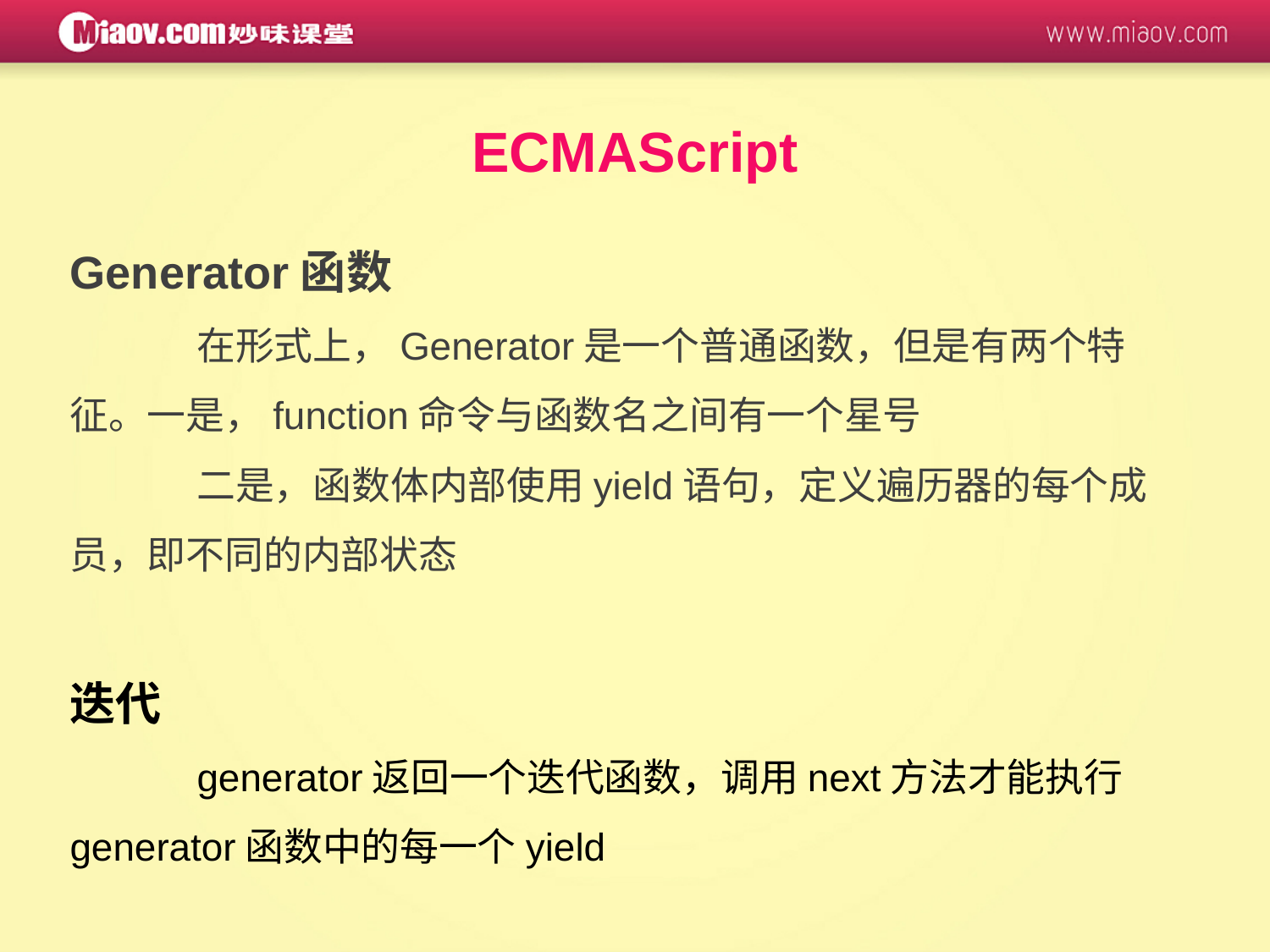

ECMAScript
Generator函数
	在形式上，Generator是一个普通函数，但是有两个特征。一是，function命令与函数名之间有一个星号
	二是，函数体内部使用yield语句，定义遍历器的每个成员，即不同的内部状态

迭代
	generator返回一个迭代函数，调用next方法才能执行generator函数中的每一个yield